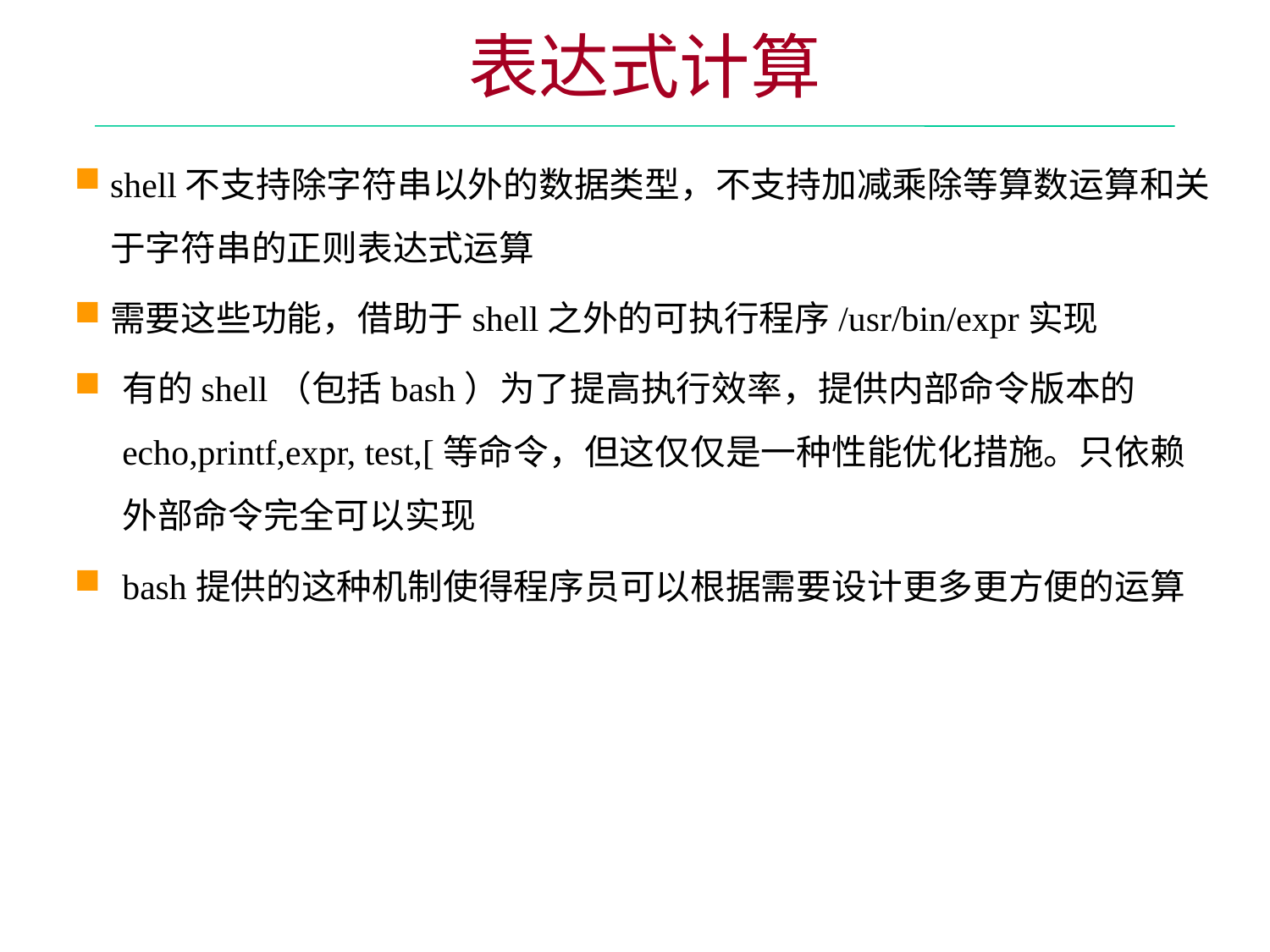

表达式计算
shell不支持除字符串以外的数据类型，不支持加减乘除等算数运算和关于字符串的正则表达式运算
需要这些功能，借助于shell之外的可执行程序/usr/bin/expr实现
有的shell（包括bash）为了提高执行效率，提供内部命令版本的echo,printf,expr, test,[等命令，但这仅仅是一种性能优化措施。只依赖外部命令完全可以实现
bash提供的这种机制使得程序员可以根据需要设计更多更方便的运算